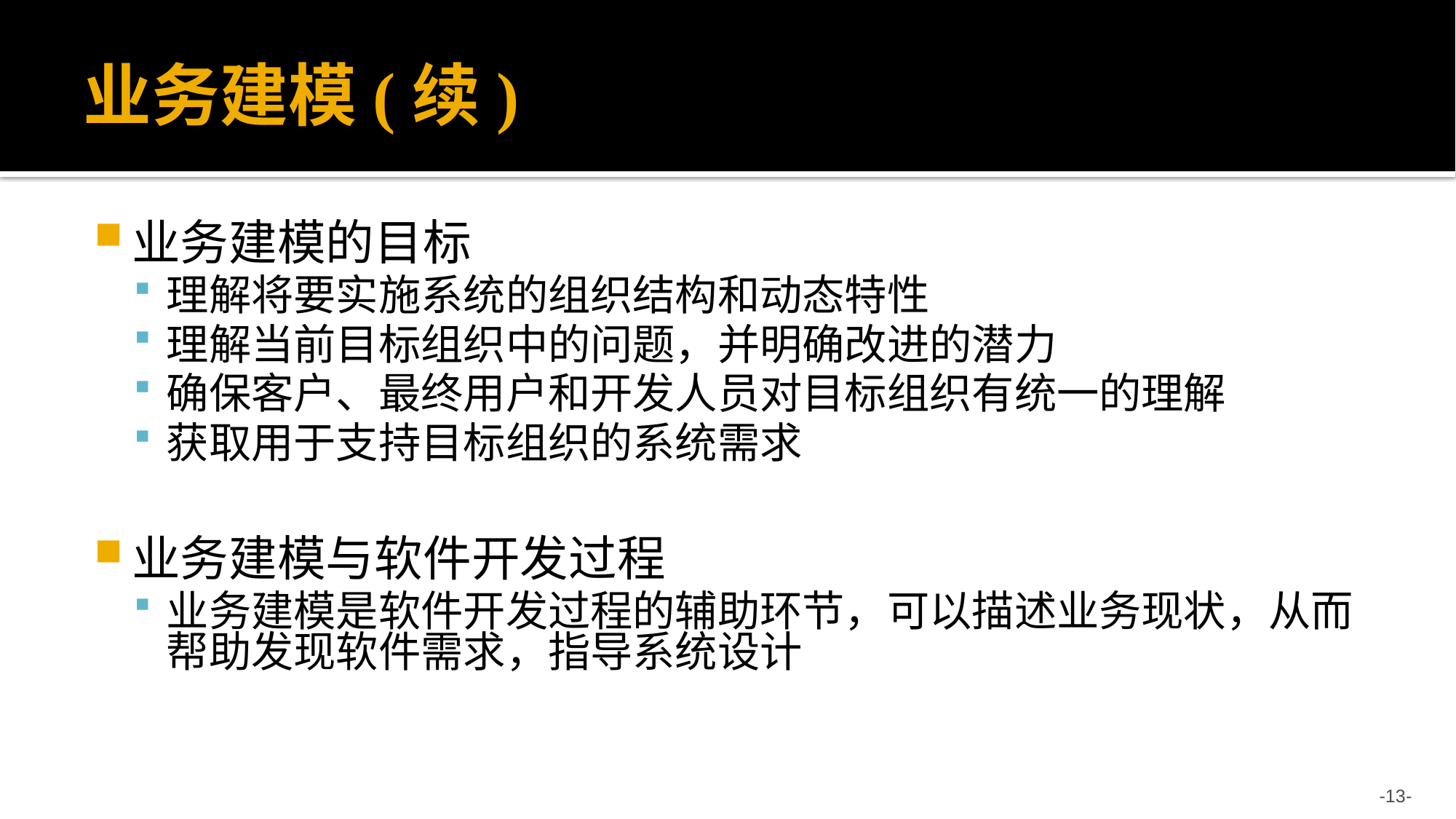

# 业务建模(续)
业务建模的目标
理解将要实施系统的组织结构和动态特性
理解当前目标组织中的问题，并明确改进的潜力
确保客户、最终用户和开发人员对目标组织有统一的理解
获取用于支持目标组织的系统需求

业务建模与软件开发过程
业务建模是软件开发过程的辅助环节，可以描述业务现状，从而帮助发现软件需求，指导系统设计
-13-